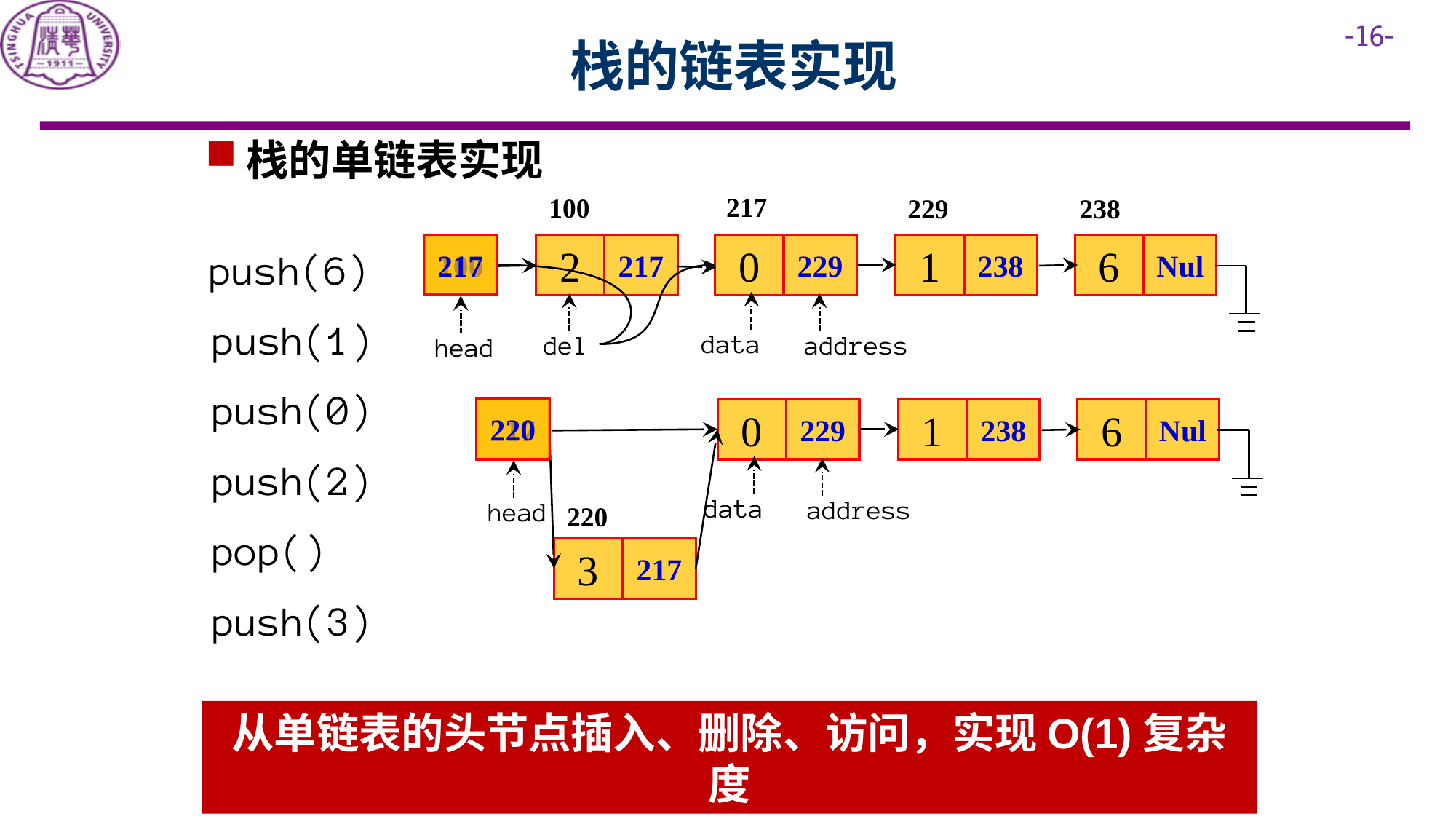

# 栈的链表实现
栈的单链表实现
217
100
229
238
217
100
2
217
0
229
1
238
6
Nul
push(6)
push(1)
data
del
address
head
push(0)
220
0
229
1
238
6
Nul
217
push(2)
data
address
head
220
pop()
3
217
push(3)
从单链表的头节点插入、删除、访问，实现O(1)复杂度